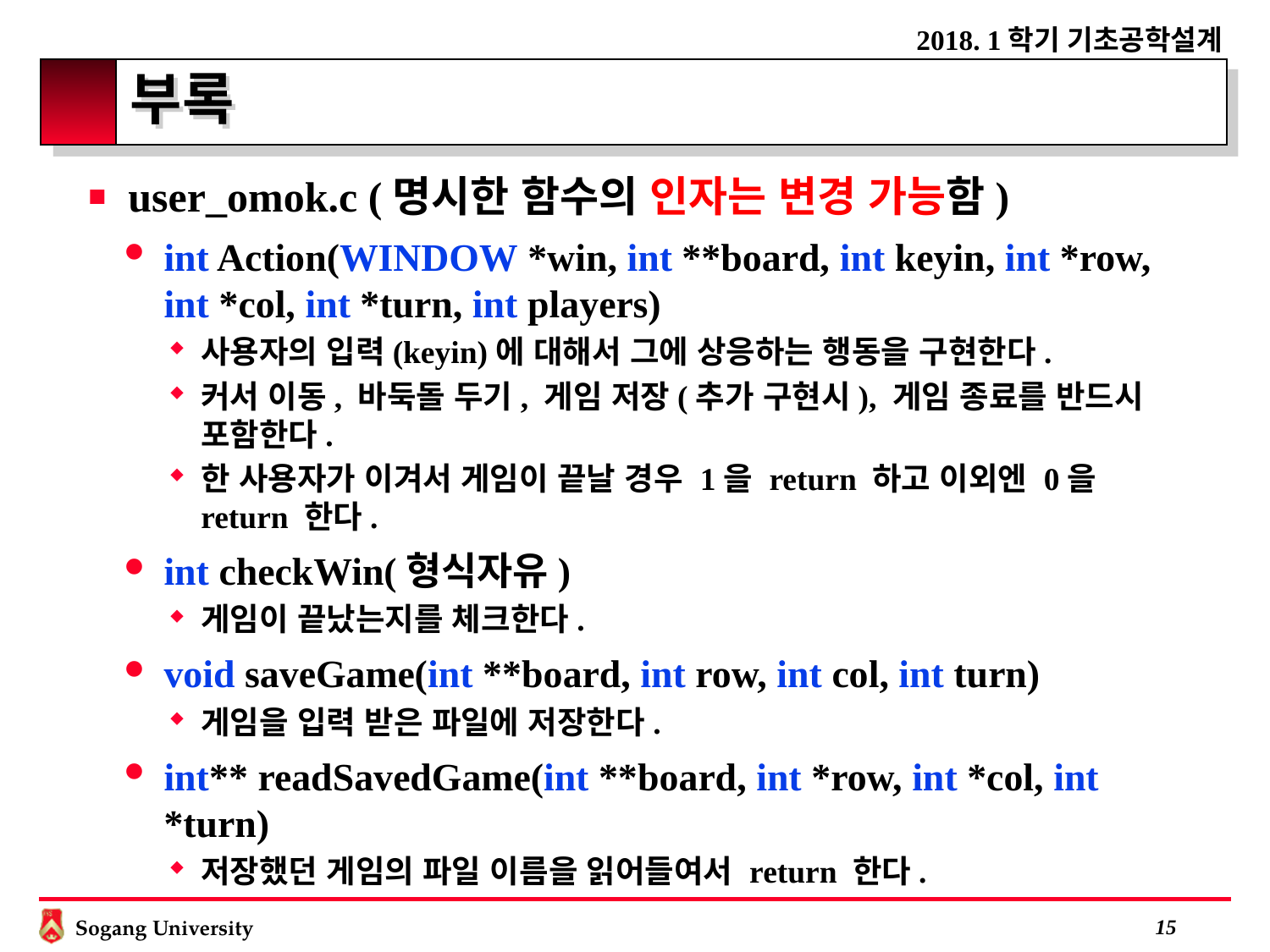

# 부록
user_omok.c (명시한 함수의 인자는 변경 가능함)
int Action(WINDOW *win, int **board, int keyin, int *row, int *col, int *turn, int players)
사용자의 입력(keyin)에 대해서 그에 상응하는 행동을 구현한다.
커서 이동, 바둑돌 두기, 게임 저장(추가 구현시), 게임 종료를 반드시 포함한다.
한 사용자가 이겨서 게임이 끝날 경우 1을 return 하고 이외엔 0을 return 한다.
int checkWin(형식자유)
게임이 끝났는지를 체크한다.
void saveGame(int **board, int row, int col, int turn)
게임을 입력 받은 파일에 저장한다.
int** readSavedGame(int **board, int *row, int *col, int *turn)
저장했던 게임의 파일 이름을 읽어들여서 return 한다.

 15